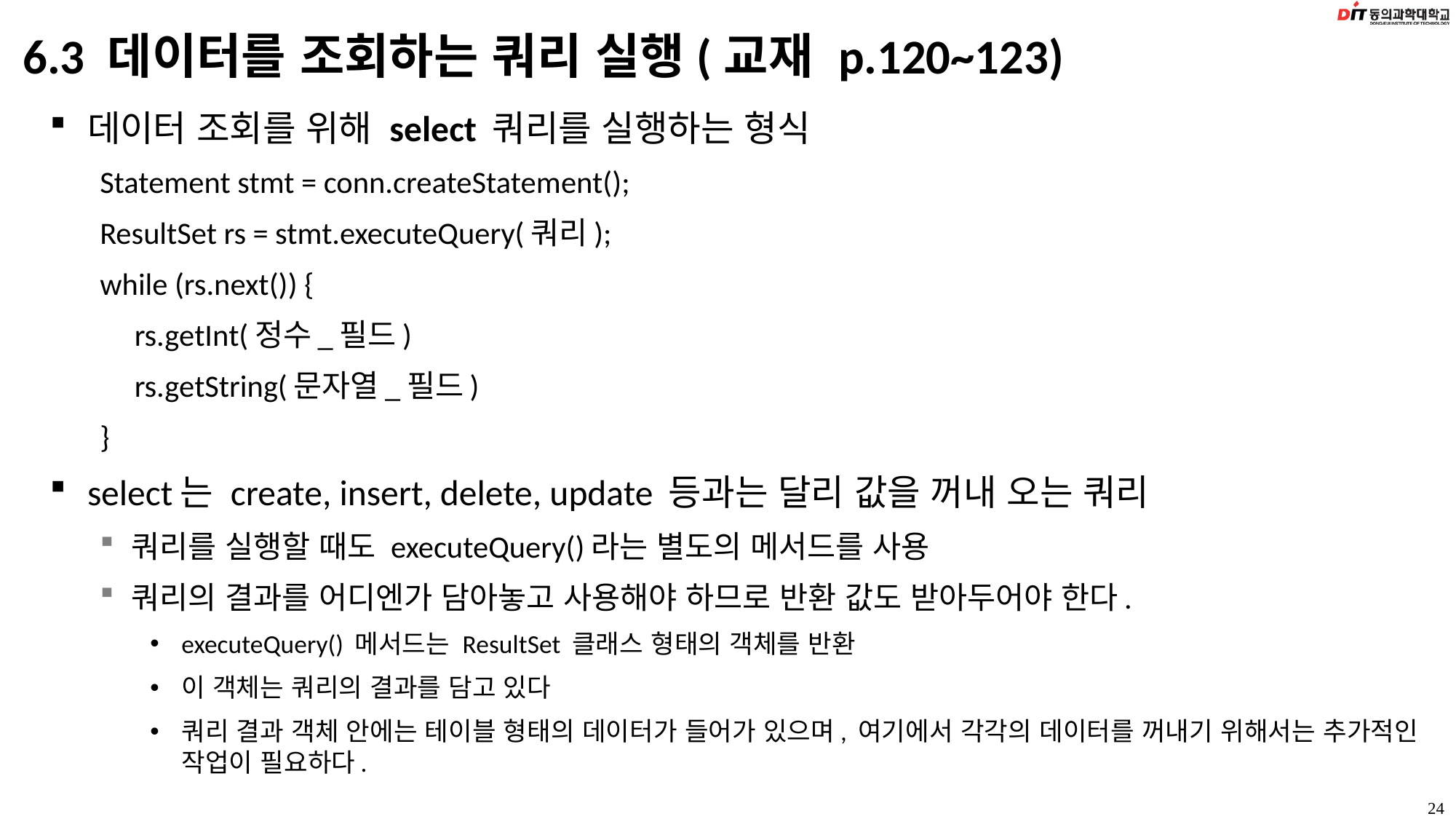

# 6.3 데이터를 조회하는 쿼리 실행(교재 p.120~123)
데이터 조회를 위해 select 쿼리를 실행하는 형식
Statement stmt = conn.createStatement();
ResultSet rs = stmt.executeQuery(쿼리);
while (rs.next()) {
     rs.getInt(정수_필드)
     rs.getString(문자열_필드)
}
select는 create, insert, delete, update 등과는 달리 값을 꺼내 오는 쿼리
쿼리를 실행할 때도 executeQuery()라는 별도의 메서드를 사용
쿼리의 결과를 어디엔가 담아놓고 사용해야 하므로 반환 값도 받아두어야 한다.
executeQuery() 메서드는 ResultSet 클래스 형태의 객체를 반환
이 객체는 쿼리의 결과를 담고 있다
쿼리 결과 객체 안에는 테이블 형태의 데이터가 들어가 있으며, 여기에서 각각의 데이터를 꺼내기 위해서는 추가적인 작업이 필요하다.
24